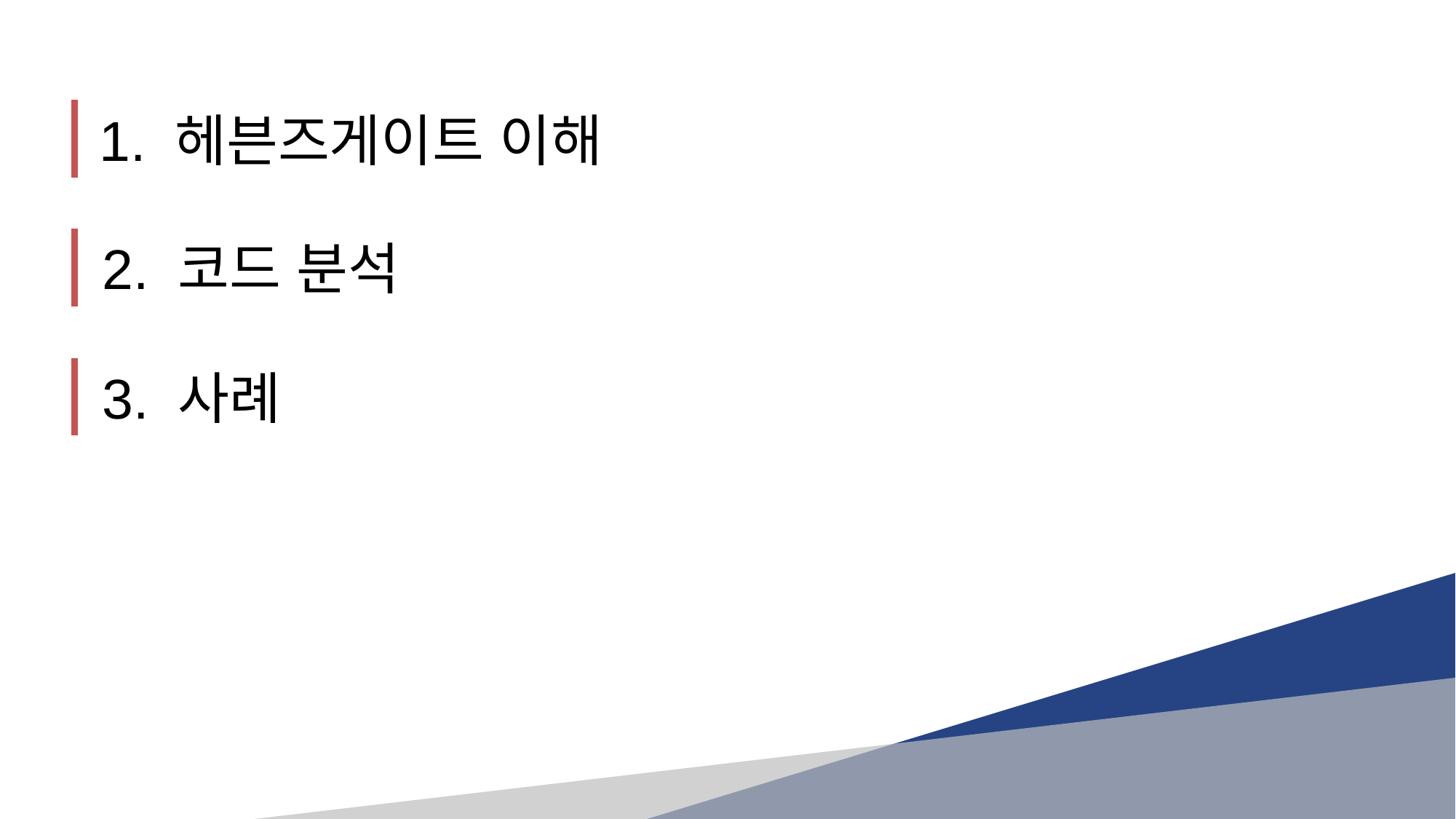

1. 헤븐즈게이트 이해
2. 코드 분석
3. 사례